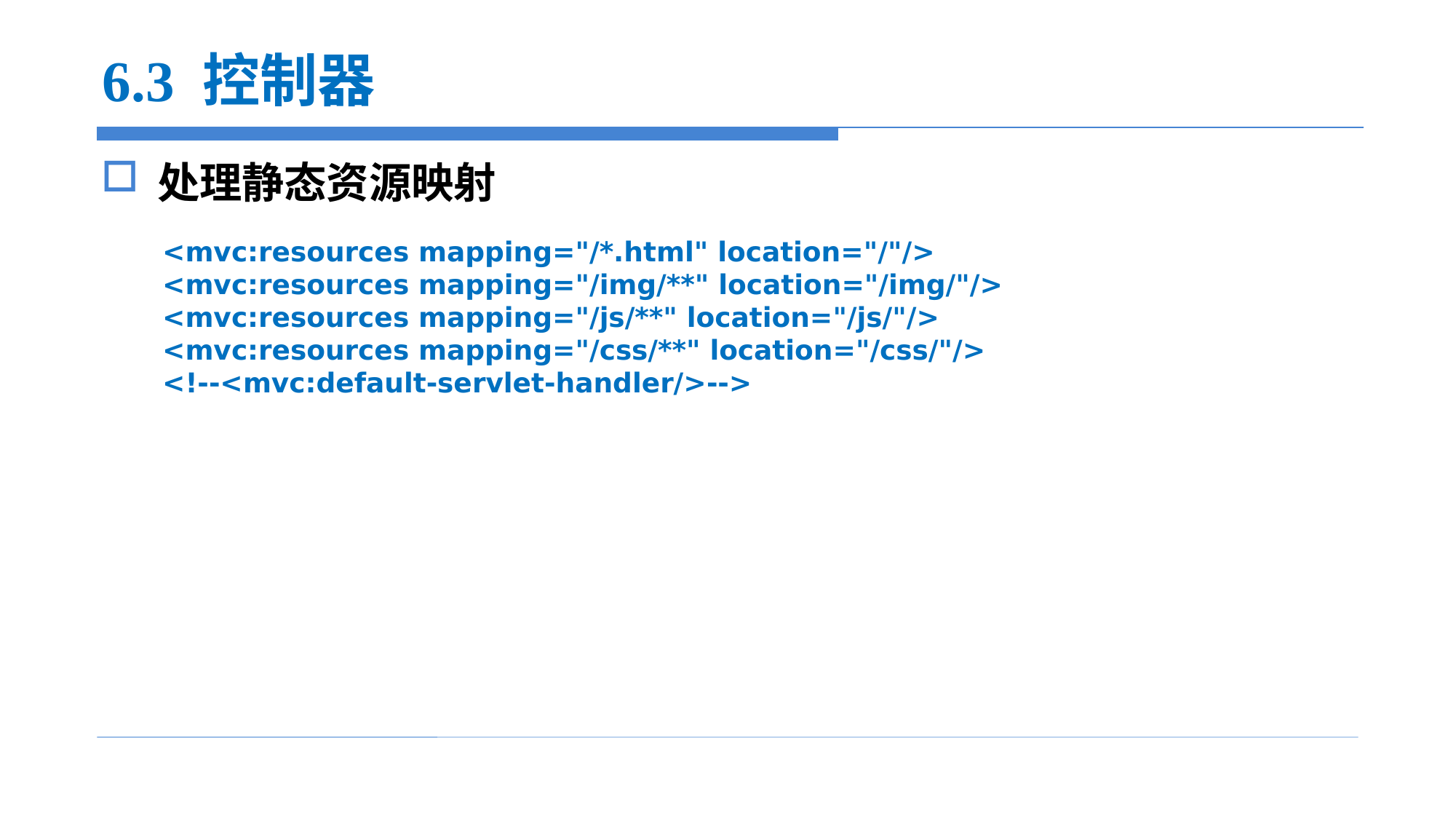

# 6.3 控制器
处理静态资源映射
<mvc:resources mapping="/*.html" location="/"/>
<mvc:resources mapping="/img/**" location="/img/"/>
<mvc:resources mapping="/js/**" location="/js/"/>
<mvc:resources mapping="/css/**" location="/css/"/>
<!--<mvc:default-servlet-handler/>-->
12